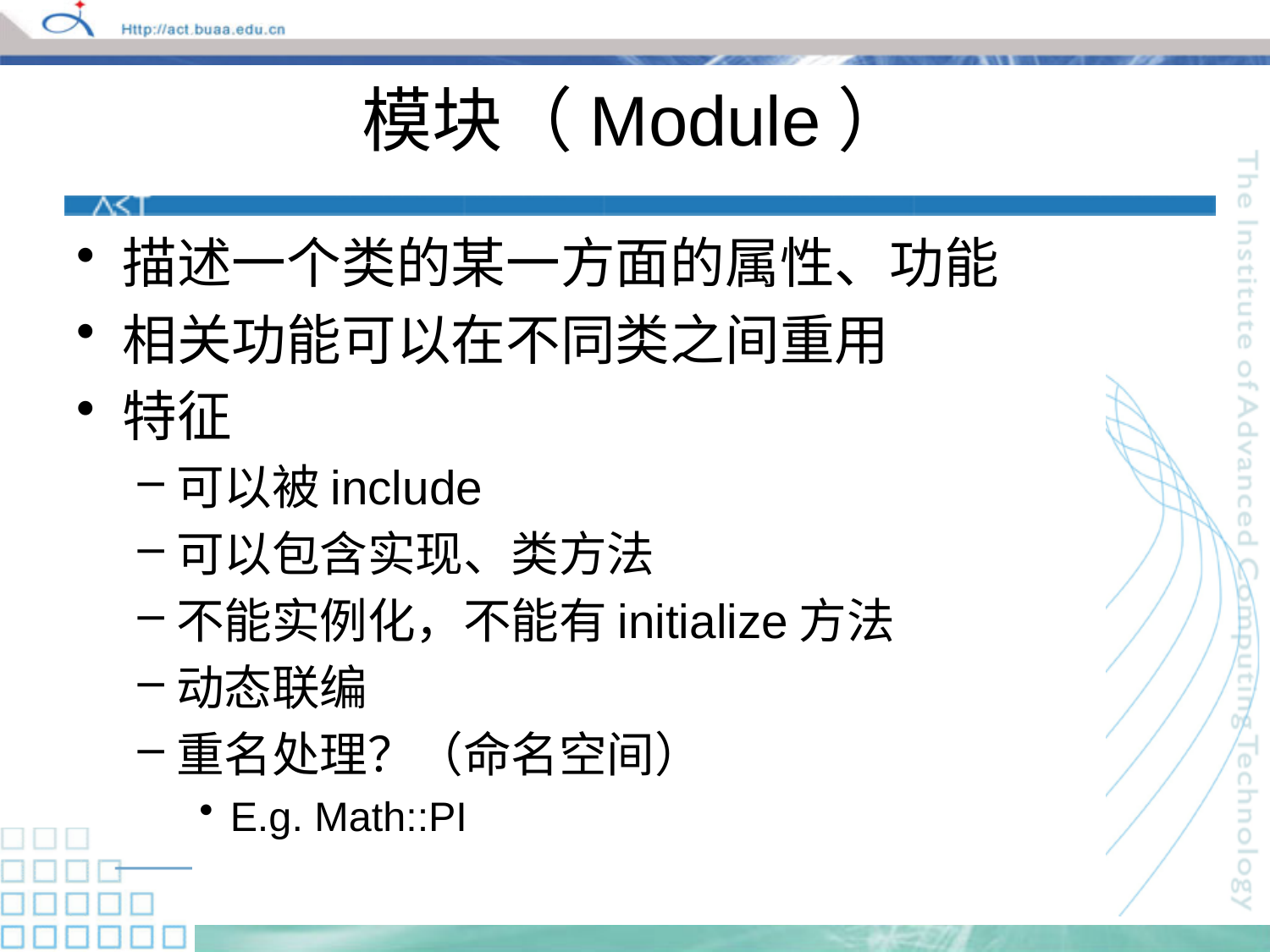

# 模块（Module）
描述一个类的某一方面的属性、功能
相关功能可以在不同类之间重用
特征
可以被include
可以包含实现、类方法
不能实例化，不能有initialize方法
动态联编
重名处理？（命名空间）
E.g. Math::PI